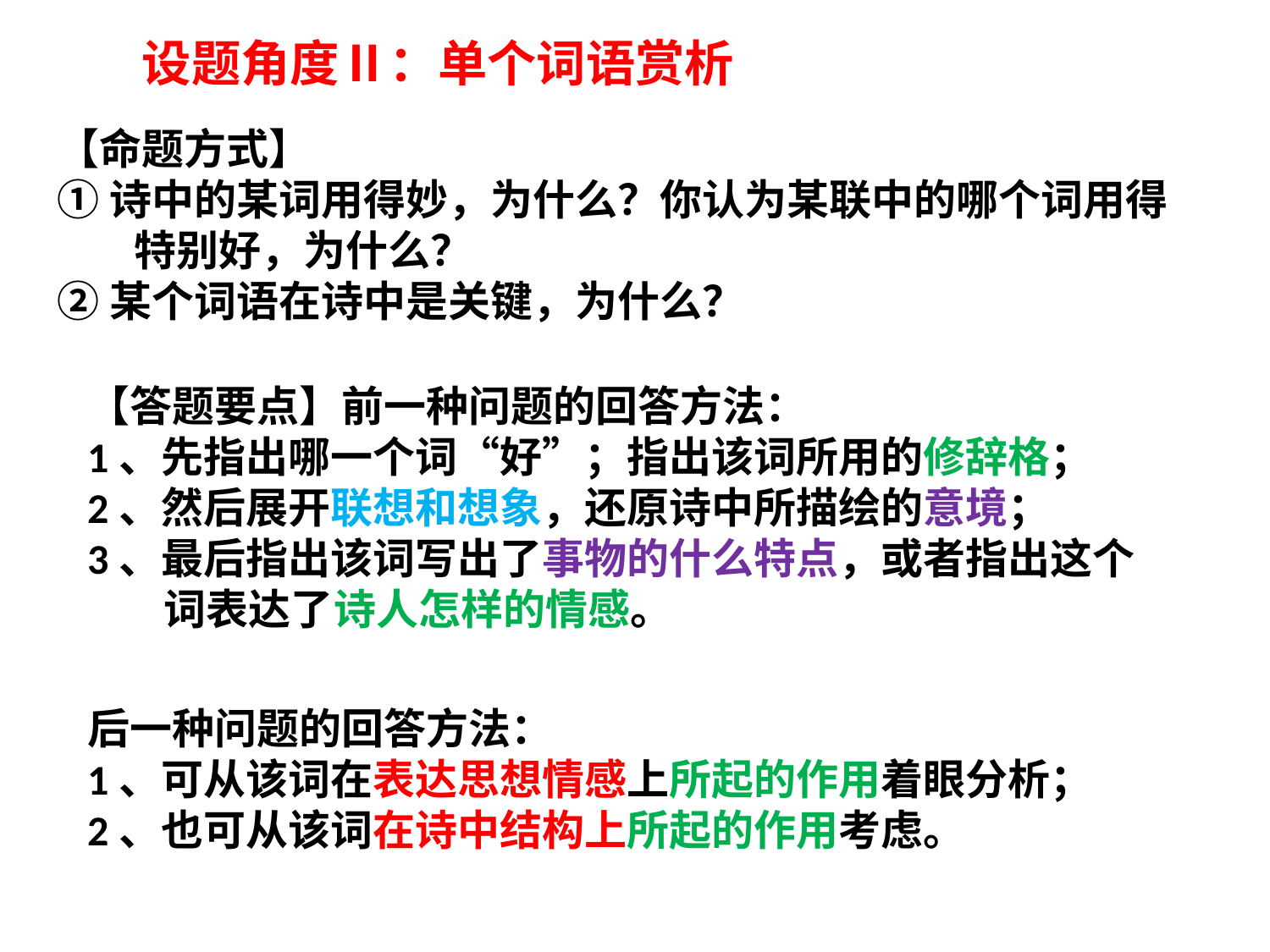

设题角度Ⅱ：单个词语赏析
【命题方式】
①诗中的某词用得妙，为什么？你认为某联中的哪个词用得
       特别好，为什么？
②某个词语在诗中是关键，为什么？
【答题要点】前一种问题的回答方法：
1、先指出哪一个词“好”；指出该词所用的修辞格；
2、然后展开联想和想象，还原诗中所描绘的意境；
3、最后指出该词写出了事物的什么特点，或者指出这个
       词表达了诗人怎样的情感。
后一种问题的回答方法：
1、可从该词在表达思想情感上所起的作用着眼分析；
2、也可从该词在诗中结构上所起的作用考虑。